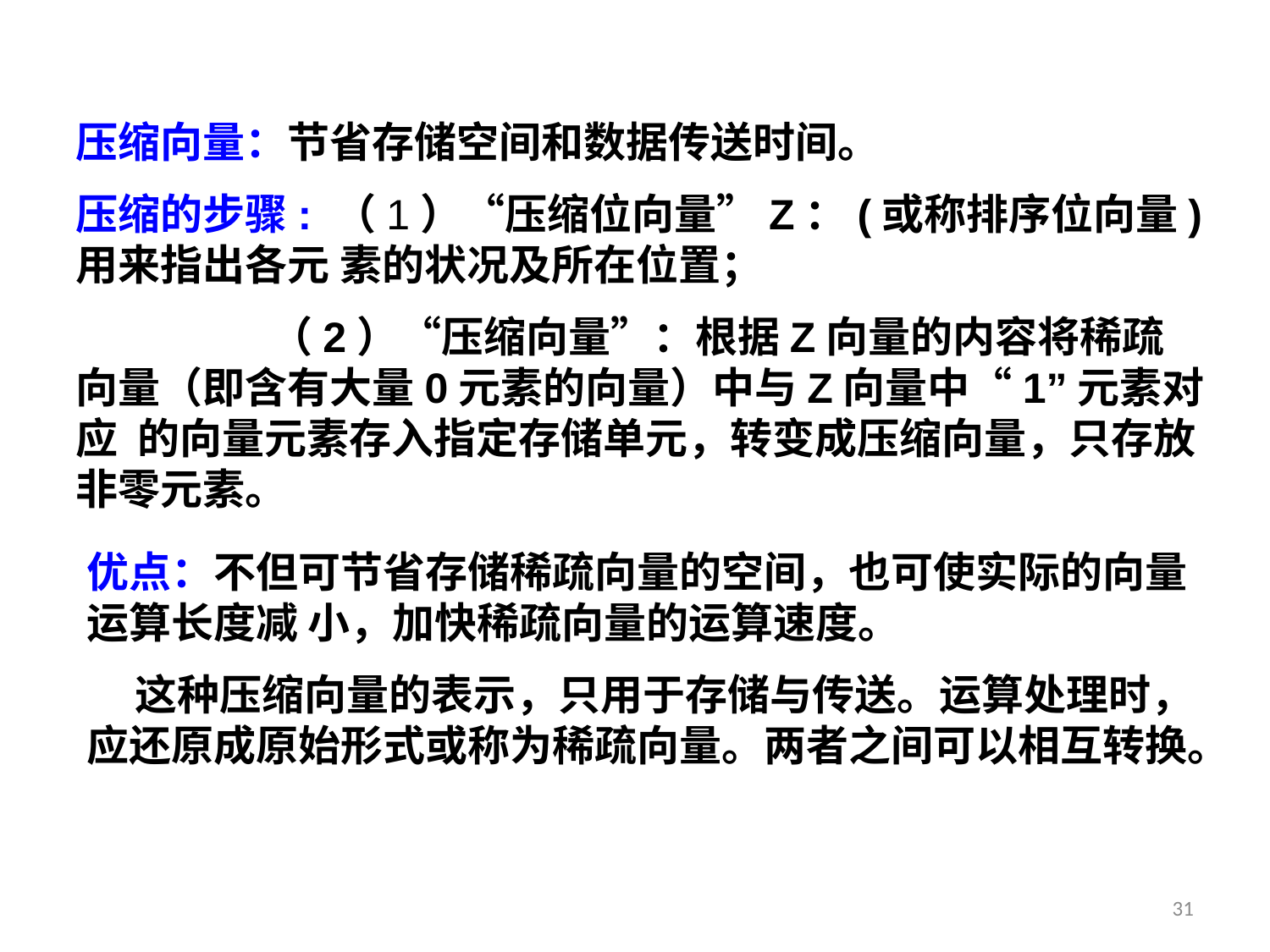

压缩向量：节省存储空间和数据传送时间。
压缩的步骤: （1）“压缩位向量”Z：(或称排序位向量)用来指出各元 素的状况及所在位置；
	      （2）“压缩向量”：根据Z向量的内容将稀疏向量（即含有大量0元素的向量）中与Z向量中“1”元素对应  的向量元素存入指定存储单元，转变成压缩向量，只存放非零元素。
优点：不但可节省存储稀疏向量的空间，也可使实际的向量运算长度减 小，加快稀疏向量的运算速度。
    这种压缩向量的表示，只用于存储与传送。运算处理时，应还原成原始形式或称为稀疏向量。两者之间可以相互转换。
31